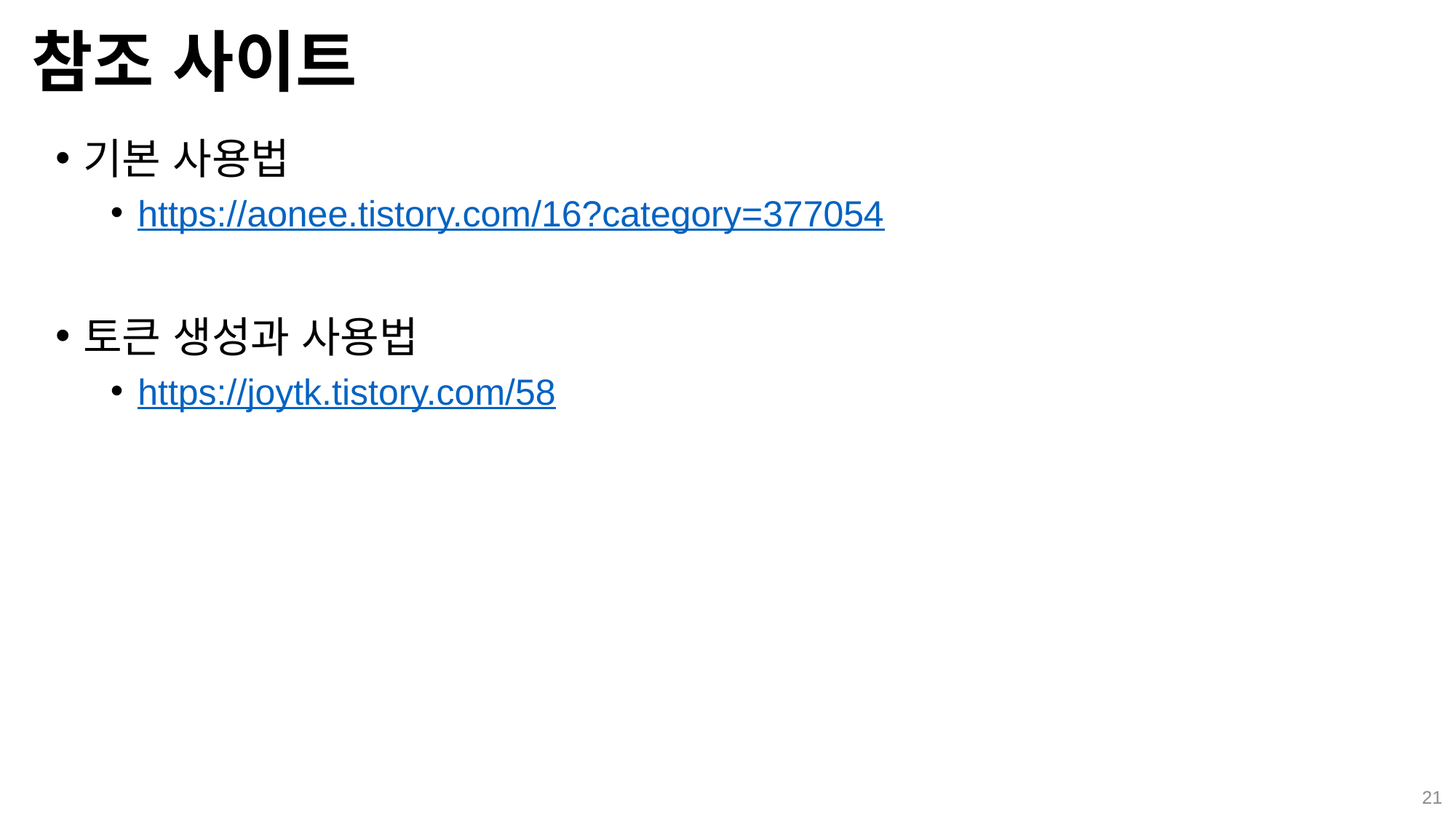

# 참조 사이트
기본 사용법
https://aonee.tistory.com/16?category=377054

토큰 생성과 사용법
https://joytk.tistory.com/58

21